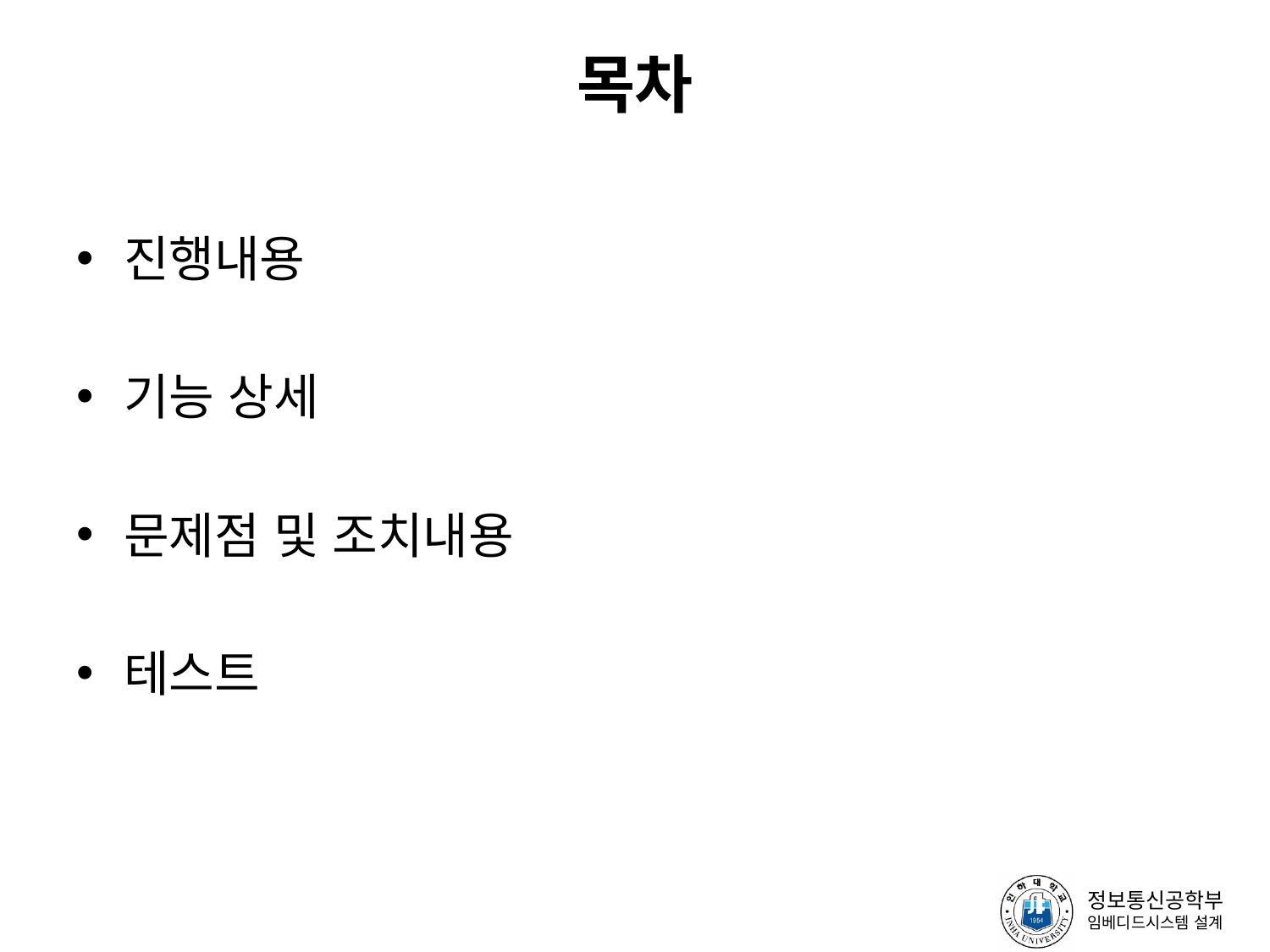

# 목차

진행내용

기능 상세

문제점 및 조치내용

테스트